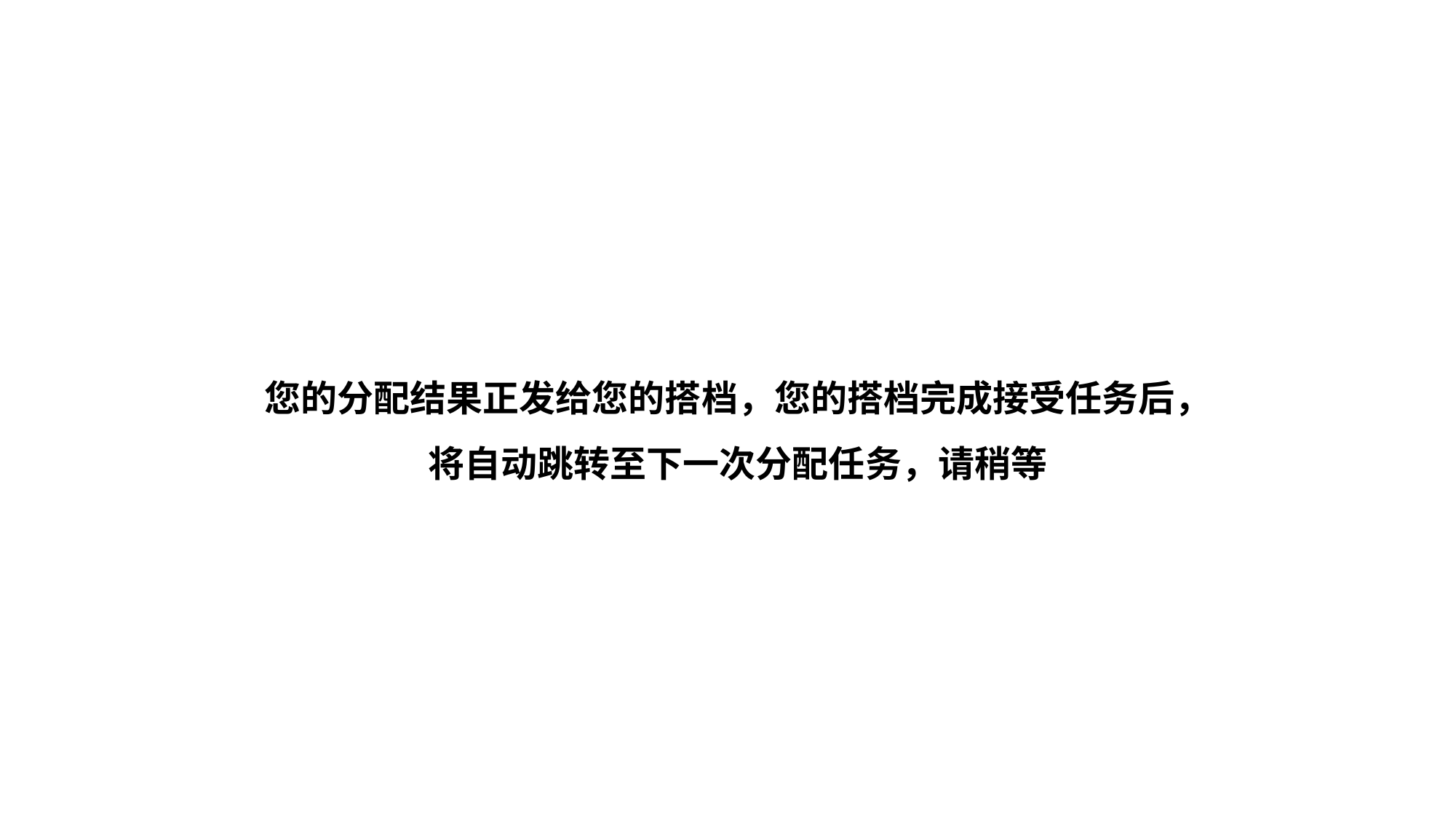

您的分配结果正发给您的搭档，您的搭档完成接受任务后，将自动跳转至下一次分配任务，请稍等